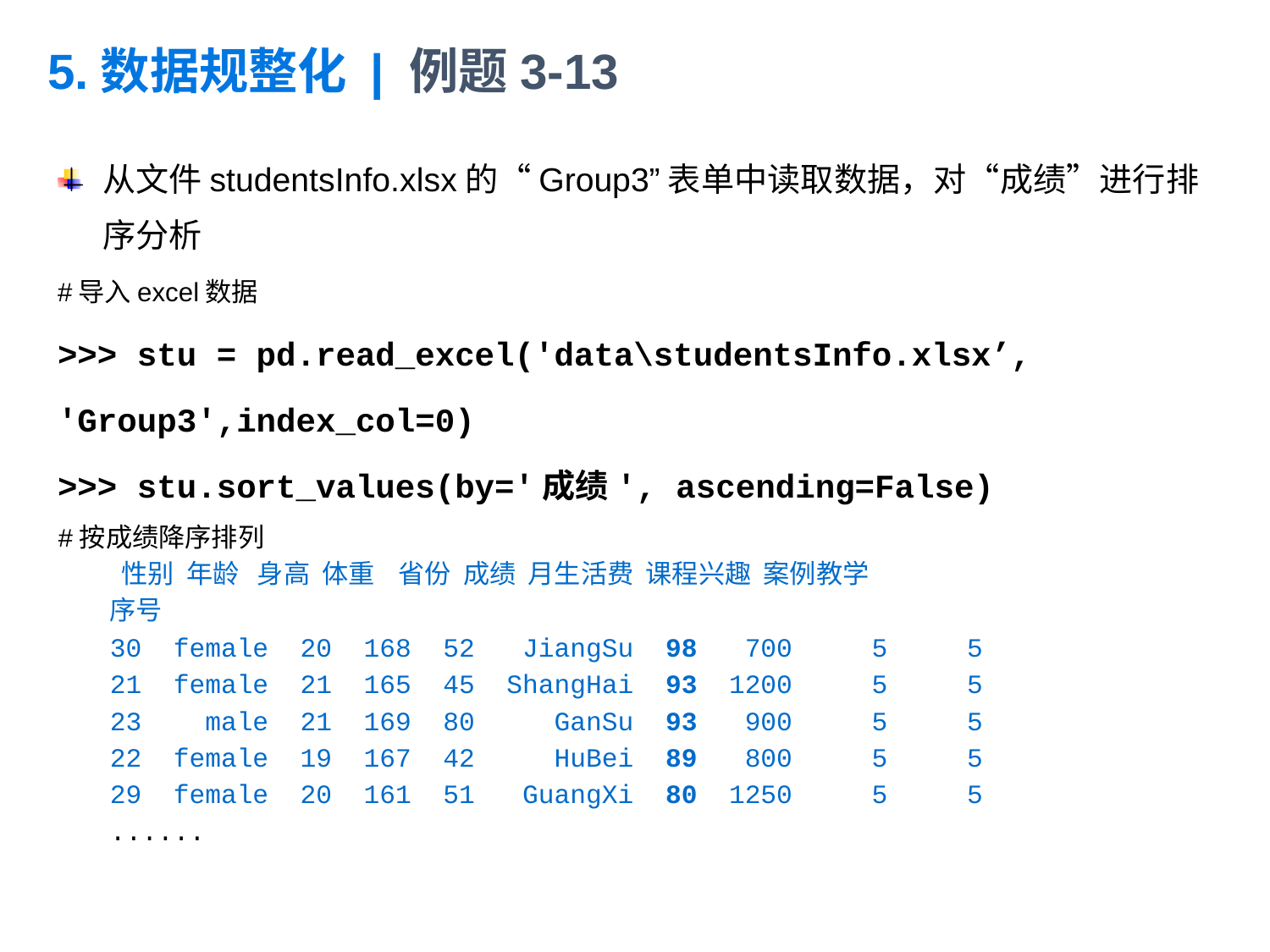

# 5.数据规整化 | 例题3-13
从文件studentsInfo.xlsx的“Group3”表单中读取数据，对“成绩”进行排序分析
#导入excel数据
>>> stu = pd.read_excel('data\studentsInfo.xlsx’,
'Group3',index_col=0)
>>> stu.sort_values(by='成绩', ascending=False)            #按成绩降序排列
 性别  年龄   身高  体重    省份  成绩  月生活费  课程兴趣  案例教学
序号
30  female  20  168  52   JiangSu  98   700     5     5
21  female  21  165  45  ShangHai  93  1200     5     5
23    male  21  169  80     GanSu  93   900     5     5
22  female  19  167  42     HuBei  89   800     5     5
29  female  20  161  51   GuangXi  80  1250     5     5
......